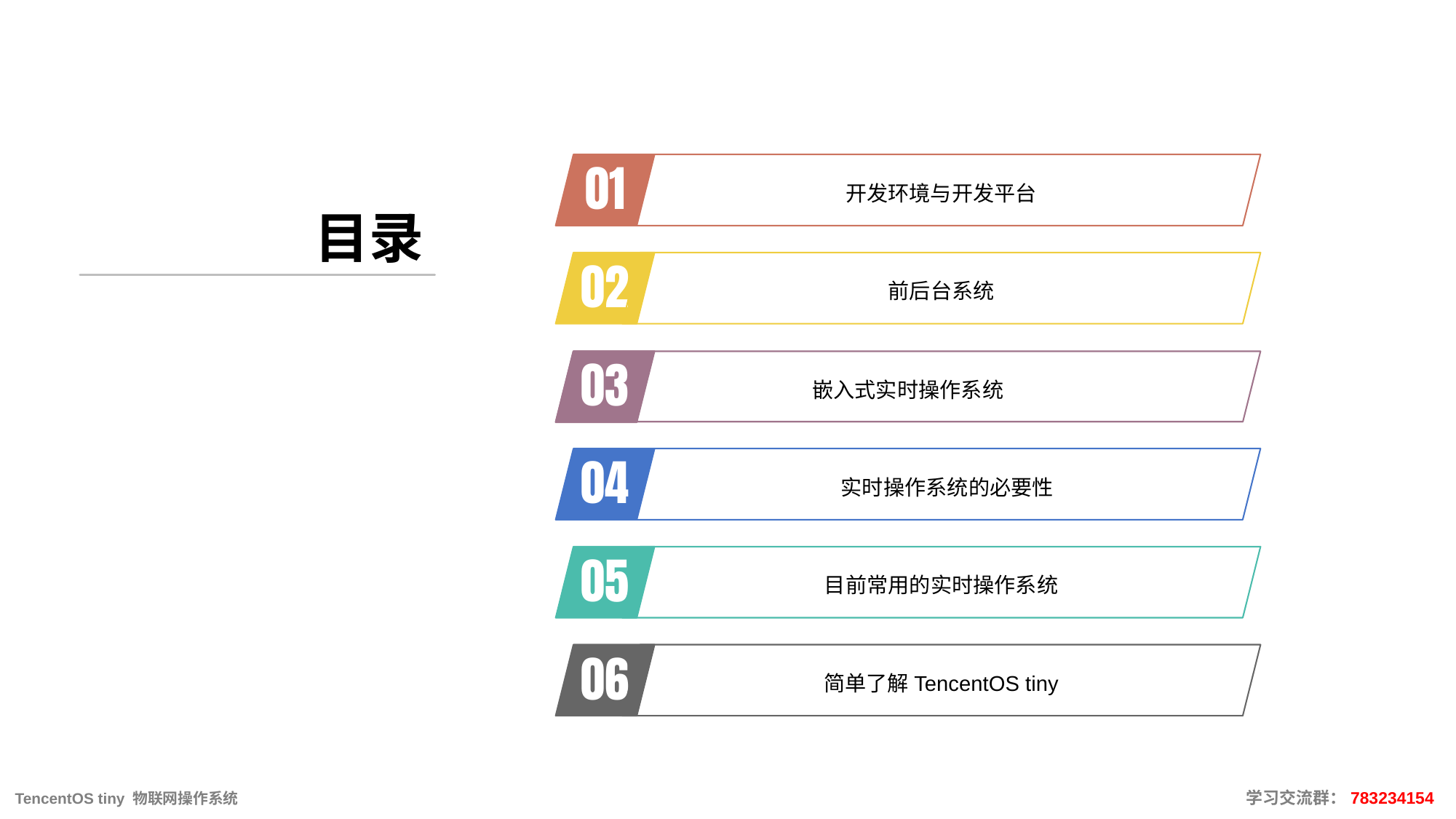

目录
01
开发环境与开发平台
02
前后台系统
嵌入式实时操作系统
03
04
实时操作系统的必要性
05
目前常用的实时操作系统
06
简单了解TencentOS tiny
 TencentOS tiny 物联网操作系统									          学习交流群：783234154